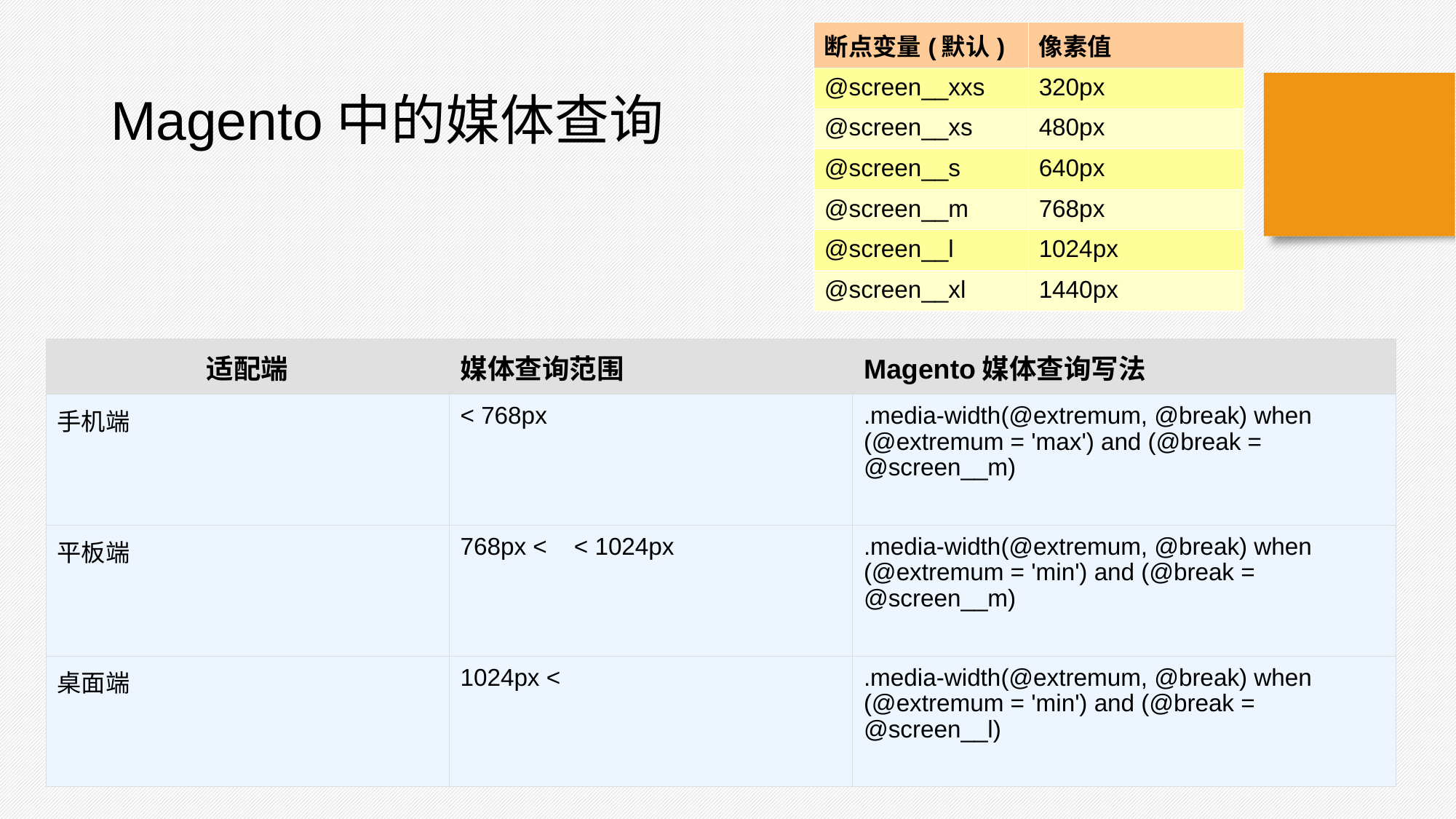

| 断点变量(默认) | 像素值 |
| --- | --- |
| @screen\_\_xxs | 320px |
| @screen\_\_xs | 480px |
| @screen\_\_s | 640px |
| @screen\_\_m | 768px |
| @screen\_\_l | 1024px |
| @screen\_\_xl | 1440px |
Magento中的媒体查询
| 适配端 | 媒体查询范围 | Magento媒体查询写法 |
| --- | --- | --- |
| 手机端 | < 768px | .media-width(@extremum, @break) when (@extremum = 'max') and (@break = @screen\_\_m) |
| 平板端 | 768px <    < 1024px | .media-width(@extremum, @break) when (@extremum = 'min') and (@break = @screen\_\_m) |
| 桌面端 | 1024px < | .media-width(@extremum, @break) when (@extremum = 'min') and (@break = @screen\_\_l) |